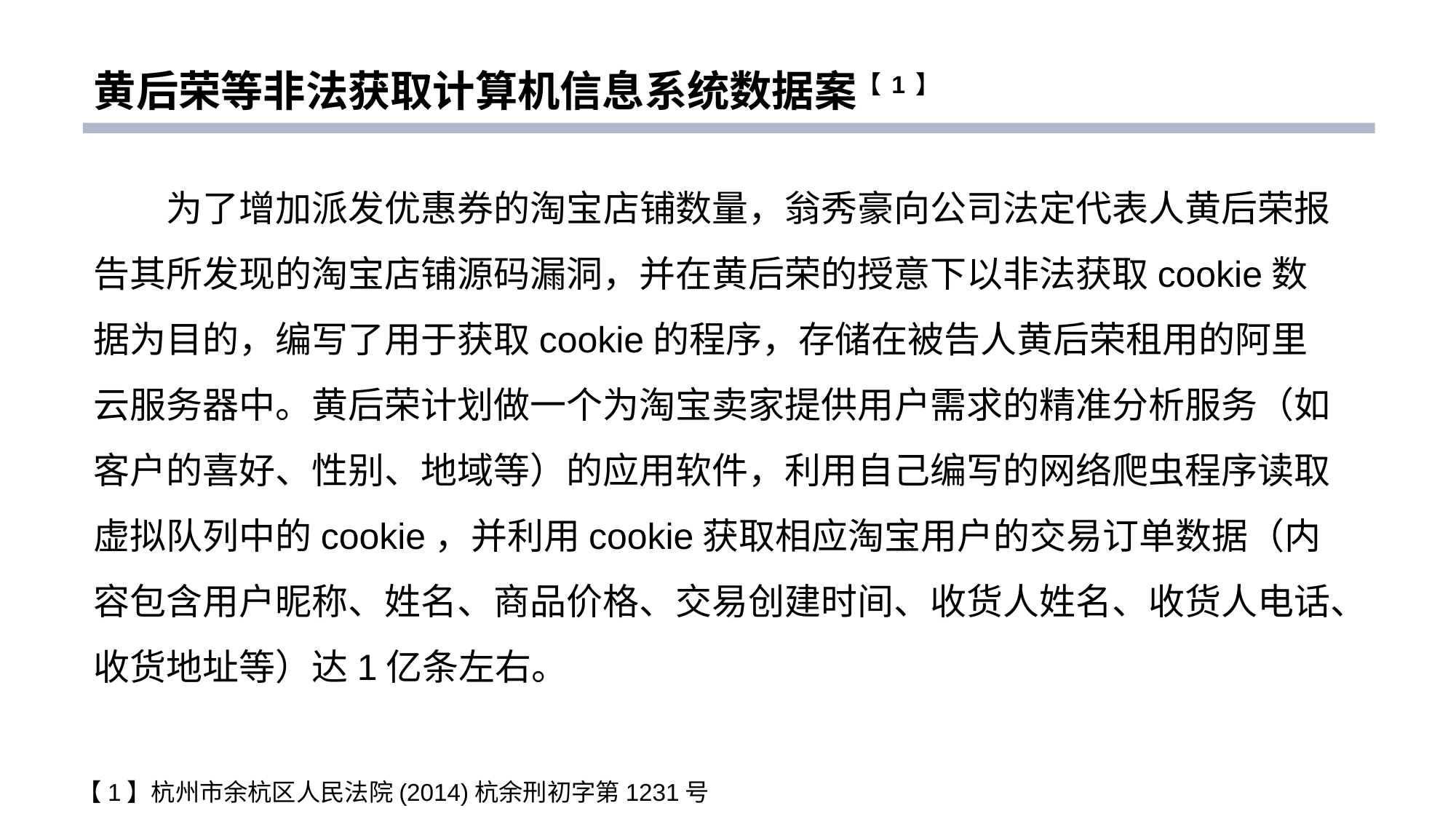

# 黄后荣等非法获取计算机信息系统数据案【1】
为了增加派发优惠券的淘宝店铺数量，翁秀豪向公司法定代表人黄后荣报告其所发现的淘宝店铺源码漏洞，并在黄后荣的授意下以非法获取cookie数据为目的，编写了用于获取cookie的程序，存储在被告人黄后荣租用的阿里云服务器中。黄后荣计划做一个为淘宝卖家提供用户需求的精准分析服务（如客户的喜好、性别、地域等）的应用软件，利用自己编写的网络爬虫程序读取虚拟队列中的cookie，并利用cookie获取相应淘宝用户的交易订单数据（内容包含用户昵称、姓名、商品价格、交易创建时间、收货人姓名、收货人电话、收货地址等）达1亿条左右。
【1】杭州市余杭区人民法院(2014)杭余刑初字第1231号
15